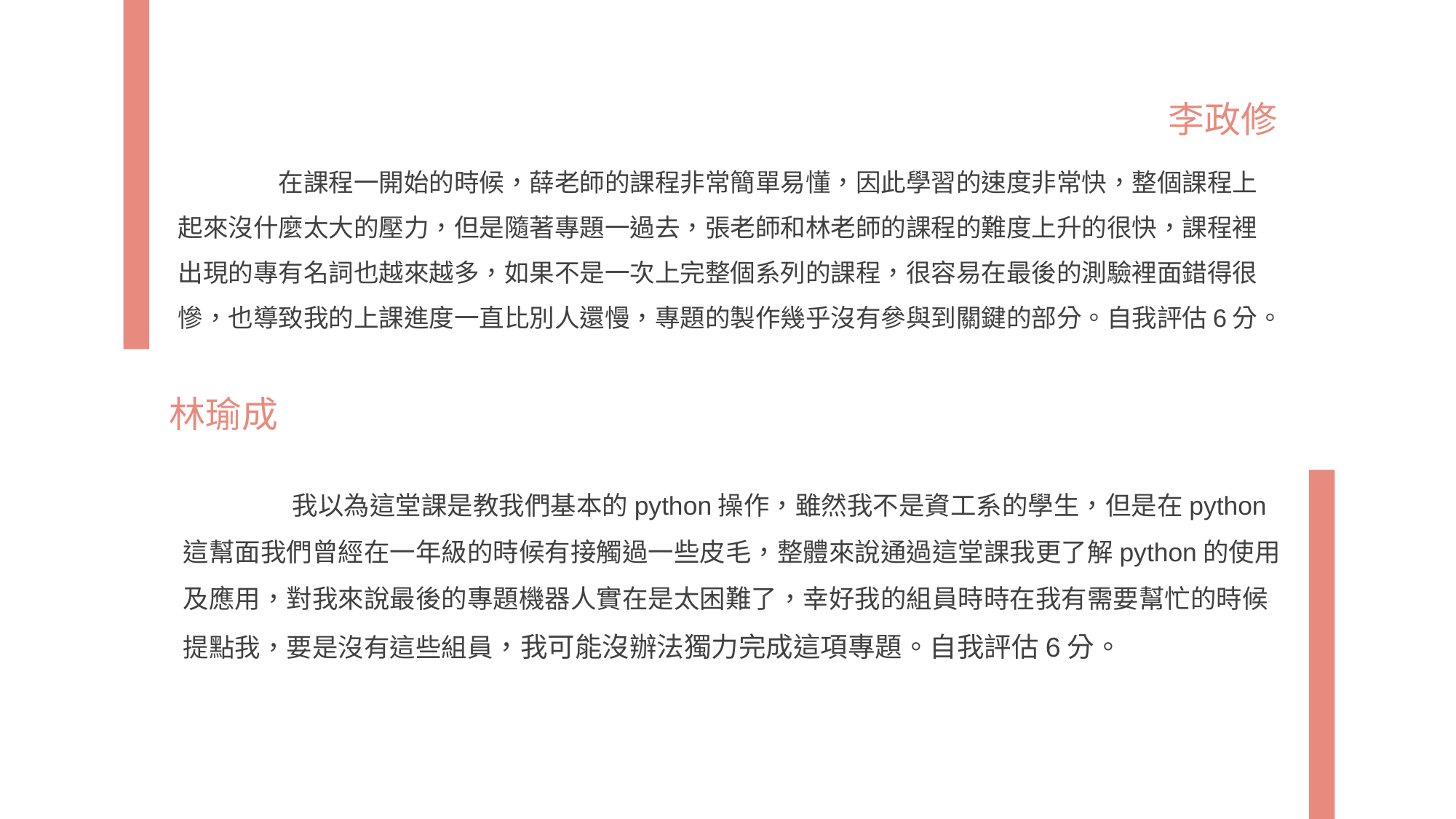

李政修
	在課程一開始的時候，薛老師的課程非常簡單易懂，因此學習的速度非常快，整個課程上起來沒什麼太大的壓力，但是隨著專題一過去，張老師和林老師的課程的難度上升的很快，課程裡出現的專有名詞也越來越多，如果不是一次上完整個系列的課程，很容易在最後的測驗裡面錯得很慘，也導致我的上課進度一直比別人還慢，專題的製作幾乎沒有參與到關鍵的部分。自我評估6分。
林瑜成

	我以為這堂課是教我們基本的python操作，雖然我不是資工系的學生，但是在python這幫面我們曾經在一年級的時候有接觸過一些皮毛，整體來說通過這堂課我更了解python的使用及應用，對我來說最後的專題機器人實在是太困難了，幸好我的組員時時在我有需要幫忙的時候提點我，要是沒有這些組員，我可能沒辦法獨力完成這項專題。自我評估6分。